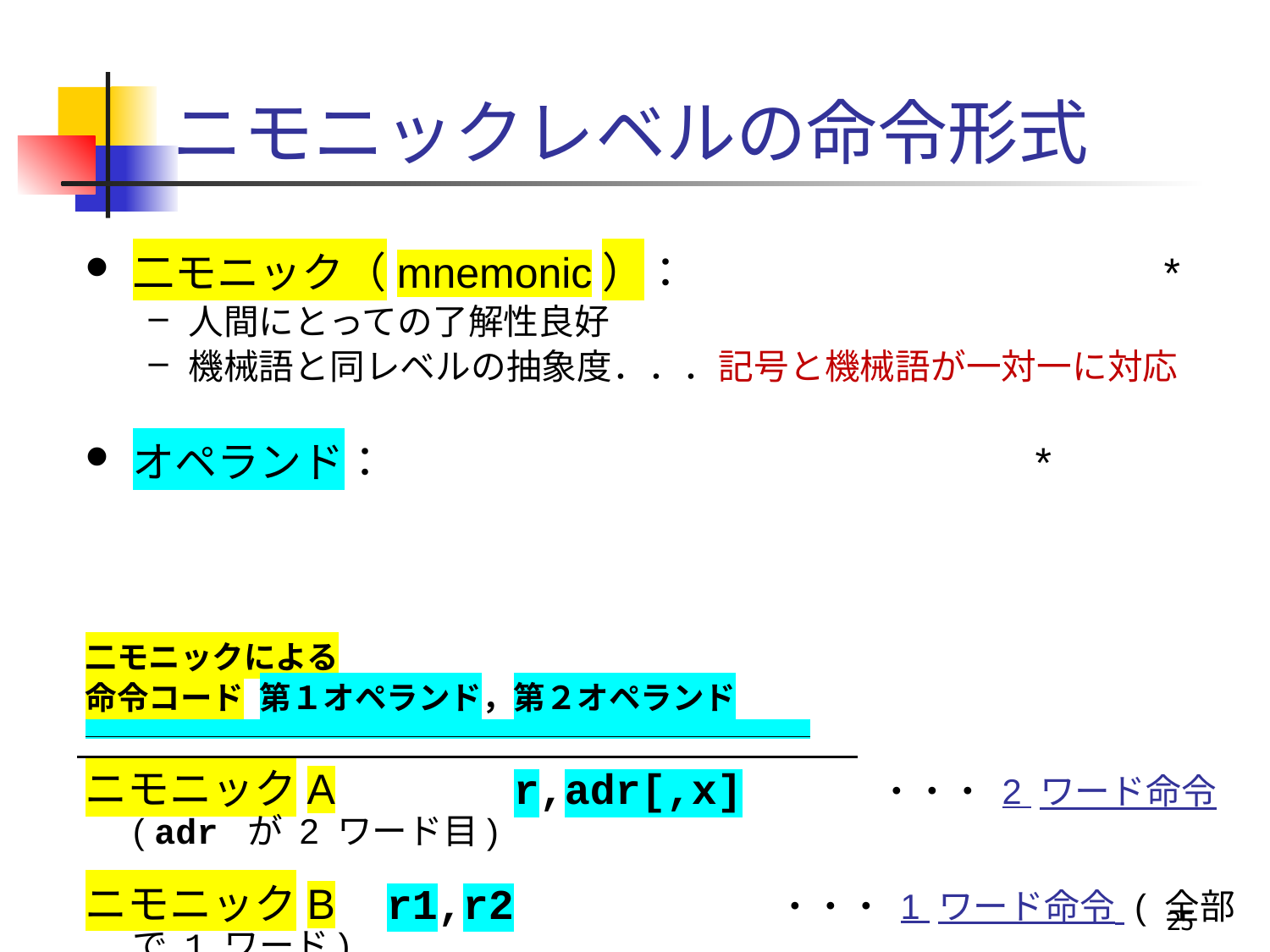

ニモニックレベルの命令形式
二モニック（mnemonic）：                                                 *
人間にとっての了解性良好
機械語と同レベルの抽象度．．．記号と機械語が一対一に対応

オペランド：                                                                   *

二モニックによる
命令コード	第１オペランド，第２オペランド

ニモニックA　	r,adr[,x]　　　・・・ 2 ワード命令 ( adr が 2 ワード目)

ニモニックB	r1,r2　　　　　　・・・ 1 ワード命令 ( 全部で 1 ワード)
25